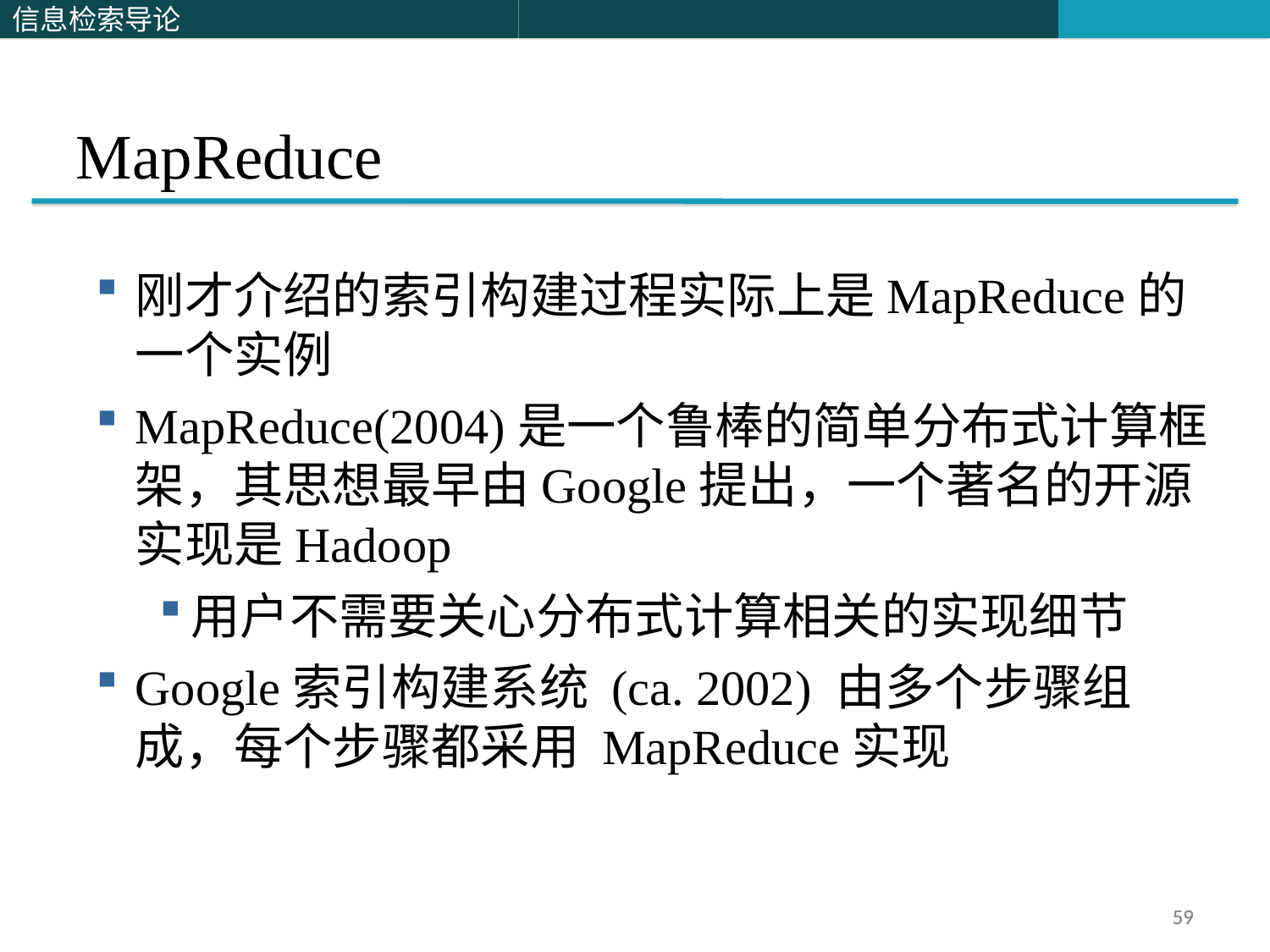

MapReduce
刚才介绍的索引构建过程实际上是MapReduce的一个实例
MapReduce(2004)是一个鲁棒的简单分布式计算框架，其思想最早由Google提出，一个著名的开源实现是Hadoop
用户不需要关心分布式计算相关的实现细节
Google索引构建系统 (ca. 2002) 由多个步骤组成，每个步骤都采用 MapReduce实现
59
59